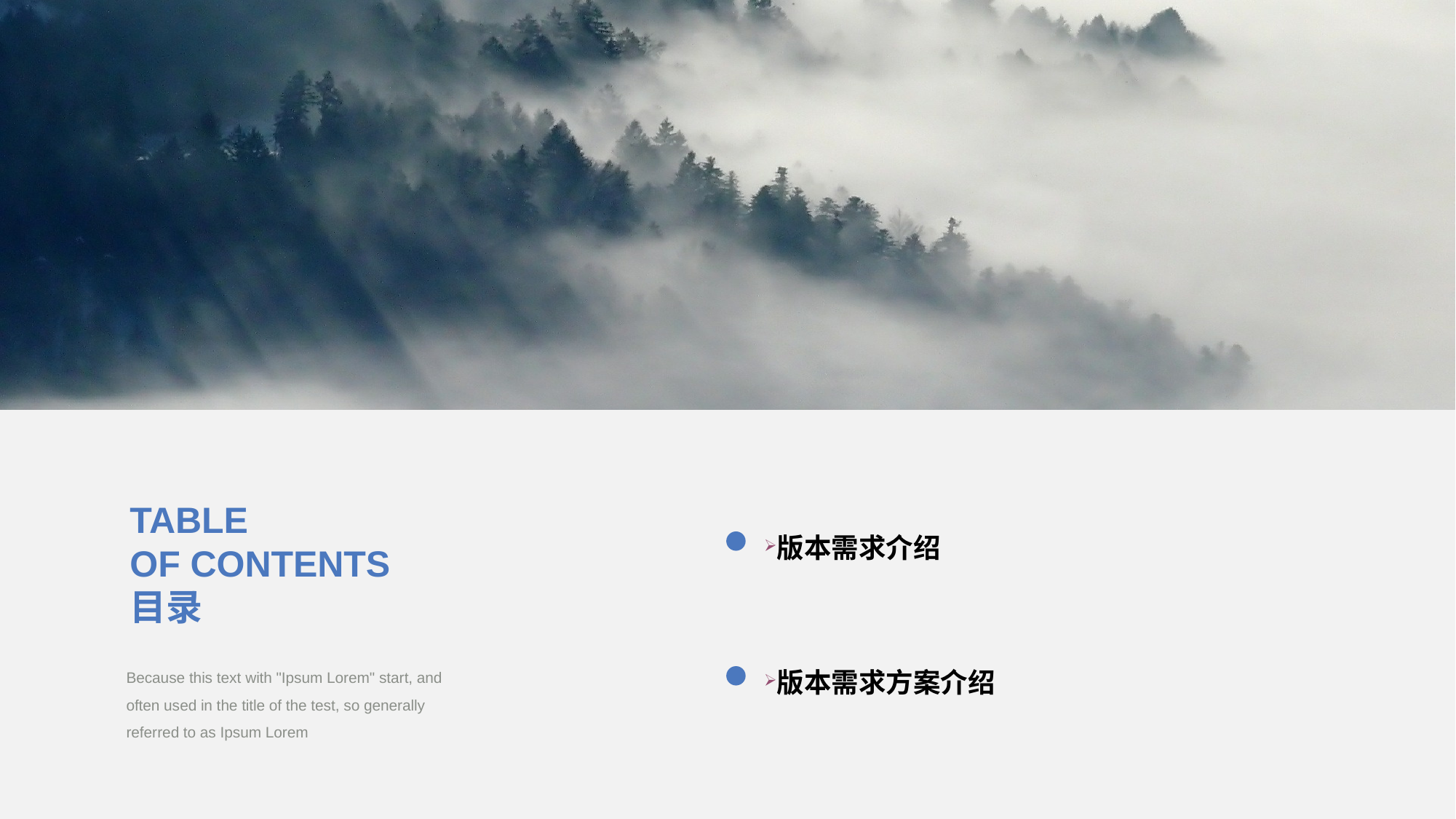

TABLE
OF CONTENTS
目录
版本需求介绍

Because this text with "Ipsum Lorem" start, and often used in the title of the test, so generally referred to as Ipsum Lorem
版本需求方案介绍